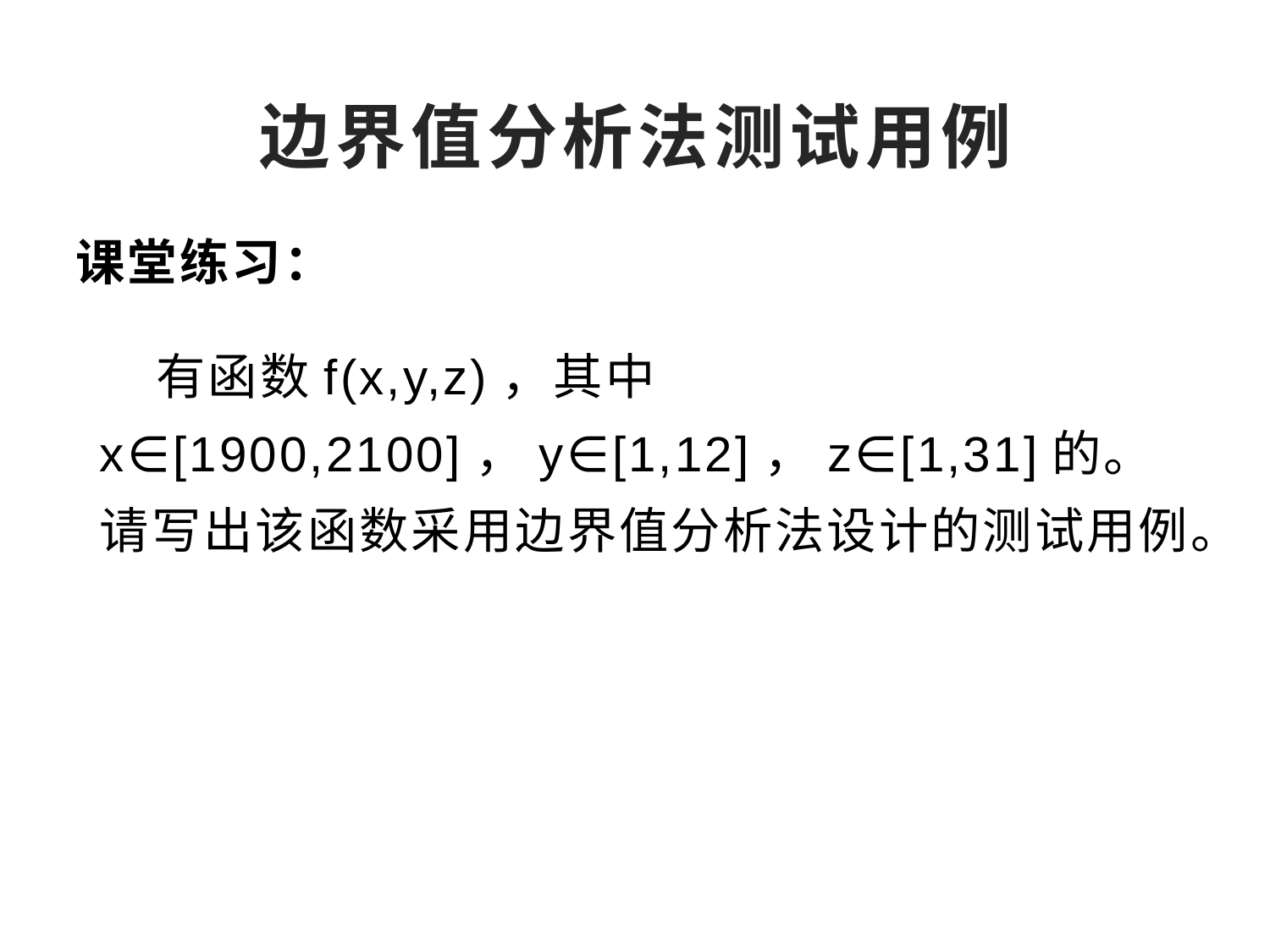

# 边界值分析法测试用例
课堂练习：
     有函数f(x,y,z)，其中x∈[1900,2100]，y∈[1,12]，z∈[1,31]的。请写出该函数采用边界值分析法设计的测试用例。